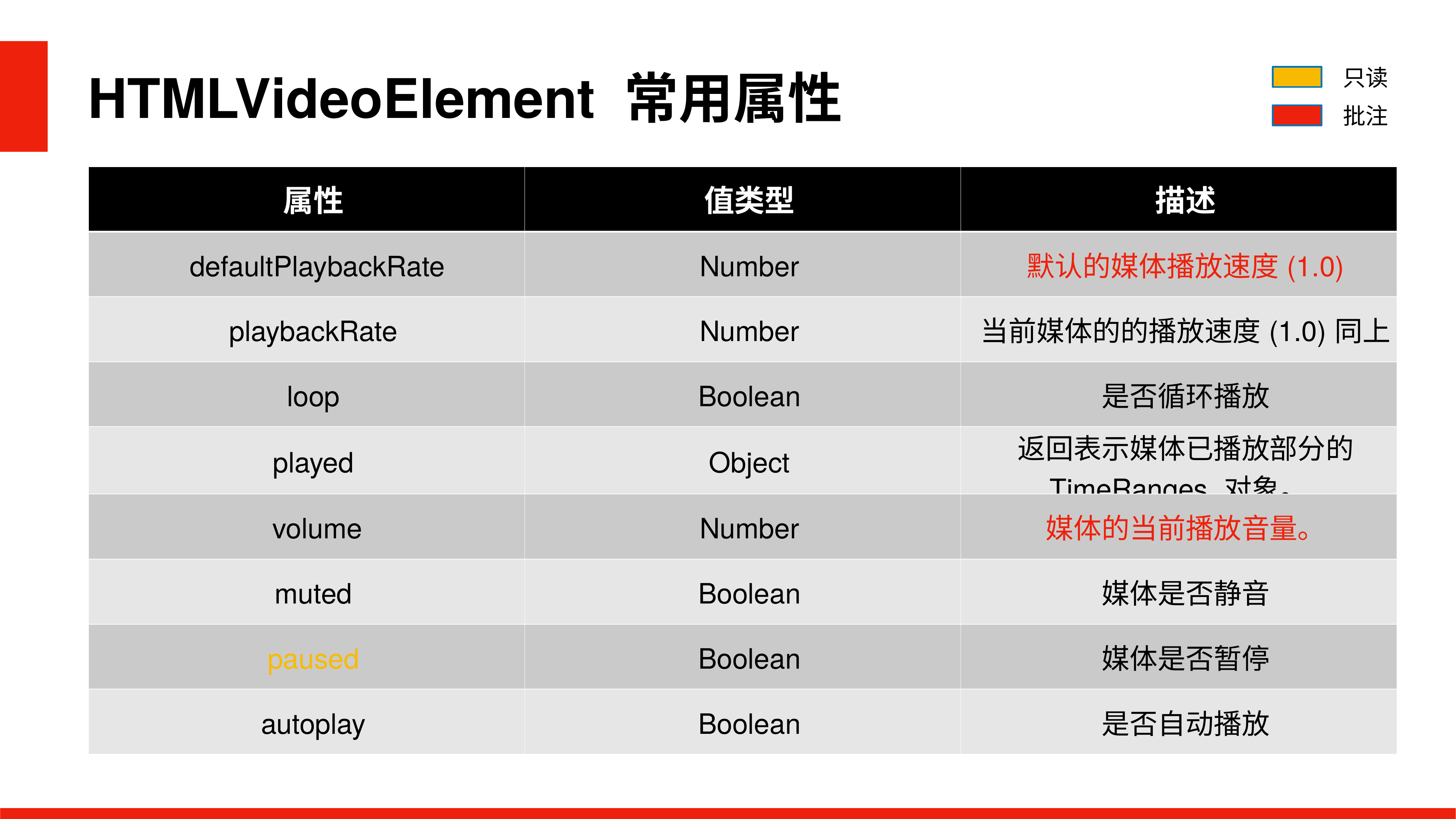

HTMLVideoElement 常用属性
只读

批注

| 属性 | 值类型 | 描述 |
| --- | --- | --- |
| defaultPlaybackRate | Number | 默认的媒体播放速度(1.0) |
| playbackRate | Number | 当前媒体的的播放速度(1.0)同上 |
| loop | Boolean | 是否循环播放 |
| played | Object | 返回表示媒体已播放部分的 TimeRanges 对象。 |
| volume | Number | 媒体的当前播放音量。 |
| muted | Boolean | 媒体是否静音 |
| paused | Boolean | 媒体是否暂停 |
| autoplay | Boolean | 是否自动播放 |
13